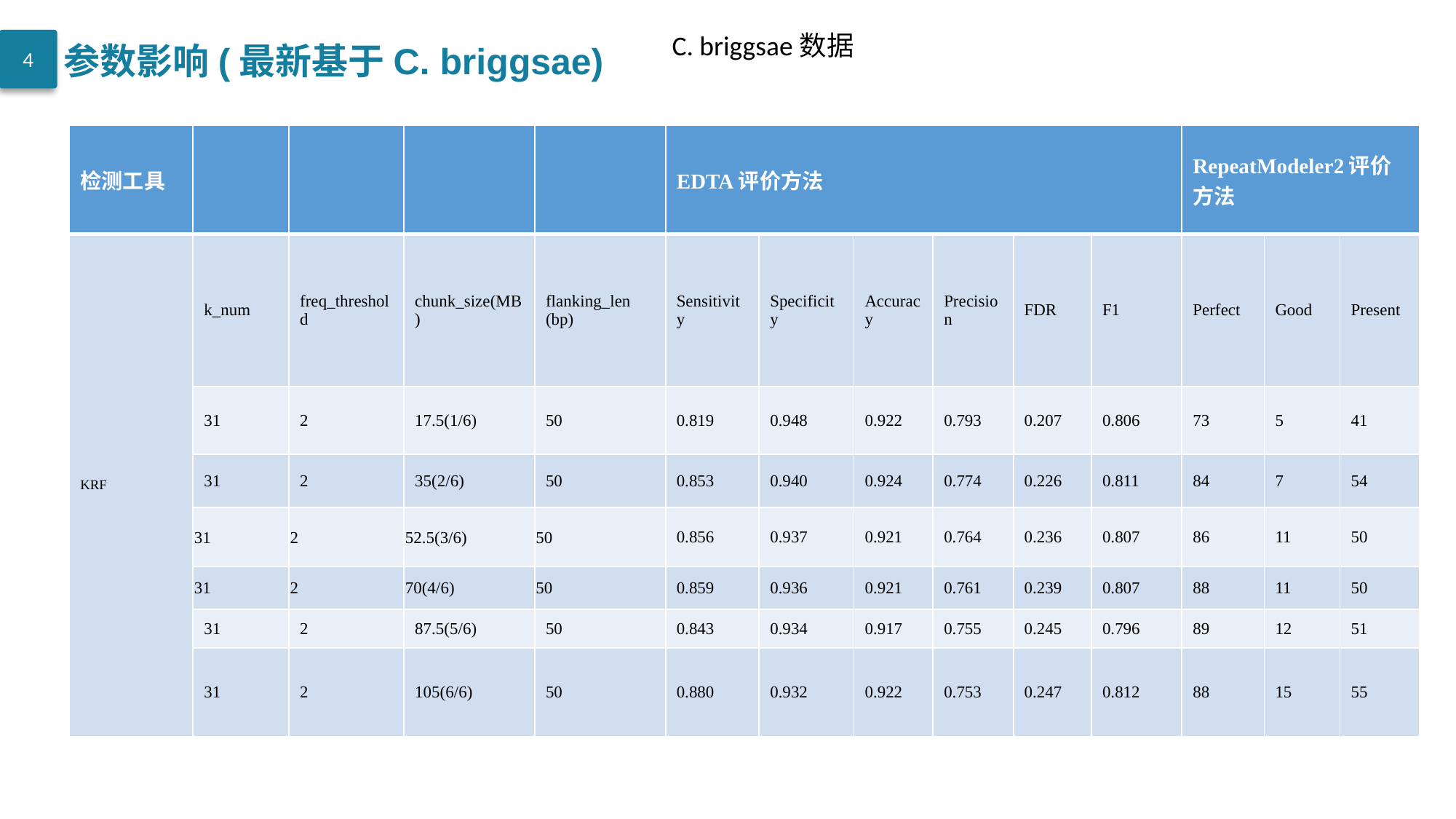

C. briggsae数据
4
参数影响(最新基于C. briggsae)
| 检测工具 |  |  |  |  | EDTA评价方法 |  |  |  |  |  | RepeatModeler2评价方法 |  |  |
| --- | --- | --- | --- | --- | --- | --- | --- | --- | --- | --- | --- | --- | --- |
| KRF | k\_num | freq\_threshold | chunk\_size(MB) | flanking\_len (bp) | Sensitivity | Specificity | Accuracy | Precision | FDR | F1 | Perfect | Good | Present |
|  | 31 | 2 | 17.5(1/6) | 50 | 0.819 | 0.948 | 0.922 | 0.793 | 0.207 | 0.806 | 73 | 5 | 41 |
|  | 31 | 2 | 35(2/6) | 50 | 0.853 | 0.940 | 0.924 | 0.774 | 0.226 | 0.811 | 84 | 7 | 54 |
|  | 31 | 2 | 52.5(3/6) | 50 | 0.856 | 0.937 | 0.921 | 0.764 | 0.236 | 0.807 | 86 | 11 | 50 |
|  | 31 | 2 | 70(4/6) | 50 | 0.859 | 0.936 | 0.921 | 0.761 | 0.239 | 0.807 | 88 | 11 | 50 |
|  | 31 | 2 | 87.5(5/6) | 50 | 0.843 | 0.934 | 0.917 | 0.755 | 0.245 | 0.796 | 89 | 12 | 51 |
|  | 31 | 2 | 105(6/6) | 50 | 0.880 | 0.932 | 0.922 | 0.753 | 0.247 | 0.812 | 88 | 15 | 55 |
结论：将基因组进行切片，低拷贝且分散的TE很可能会丢失，会明显降低结果的sensitivity，切的越小，丢失的TE会越多。

画sensitivity、Precision 、F1, perfect折线图。